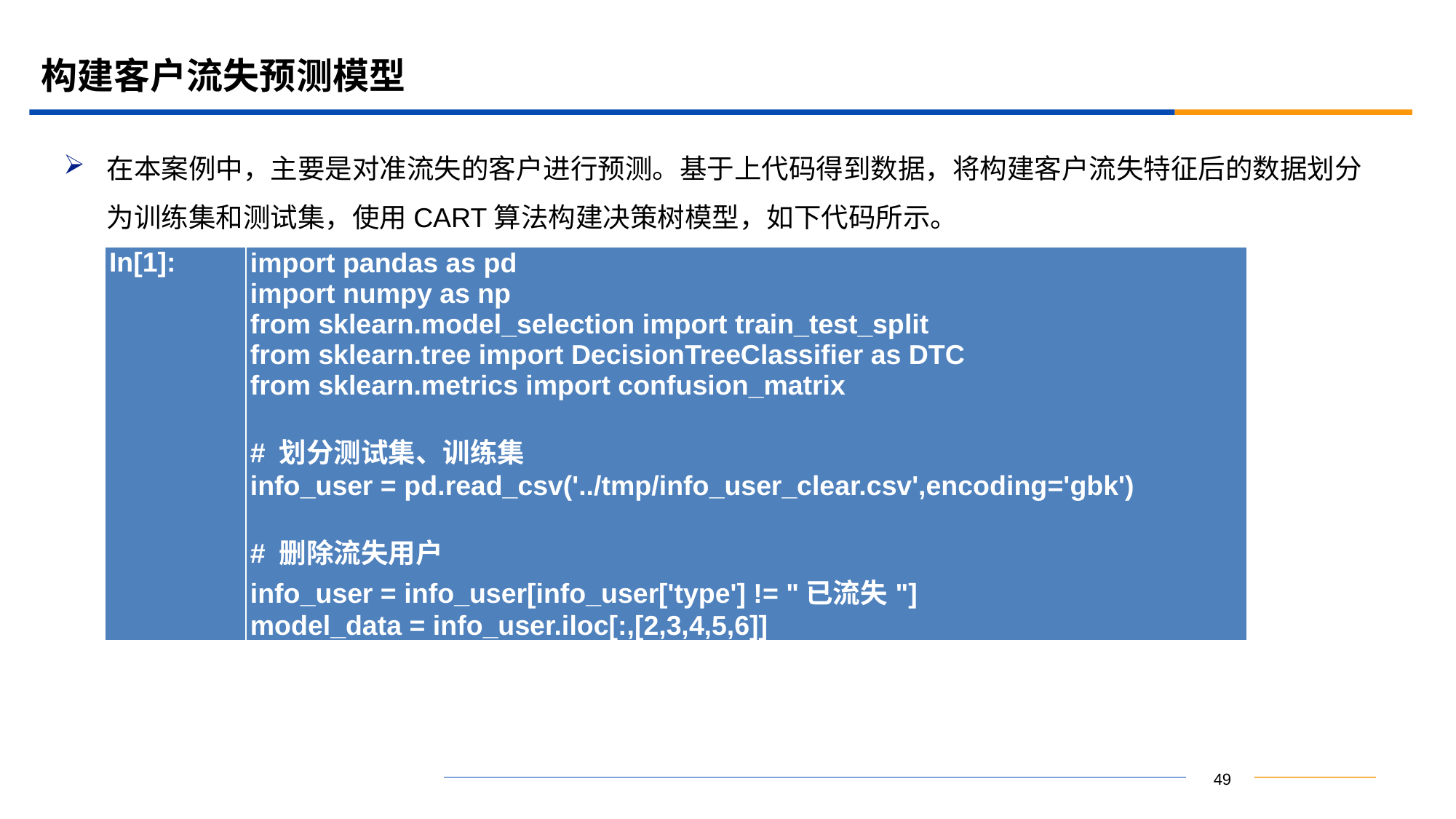

# 构建客户流失预测模型
在本案例中，主要是对准流失的客户进行预测。基于上代码得到数据，将构建客户流失特征后的数据划分为训练集和测试集，使用CART算法构建决策树模型，如下代码所示。
| In[1]: | import pandas as pd import numpy as np from sklearn.model\_selection import train\_test\_split from sklearn.tree import DecisionTreeClassifier as DTC from sklearn.metrics import confusion\_matrix # 划分测试集、训练集 info\_user = pd.read\_csv('../tmp/info\_user\_clear.csv',encoding='gbk') # 删除流失用户 info\_user = info\_user[info\_user['type'] != "已流失"] model\_data = info\_user.iloc[:,[2,3,4,5,6]] |
| --- | --- |